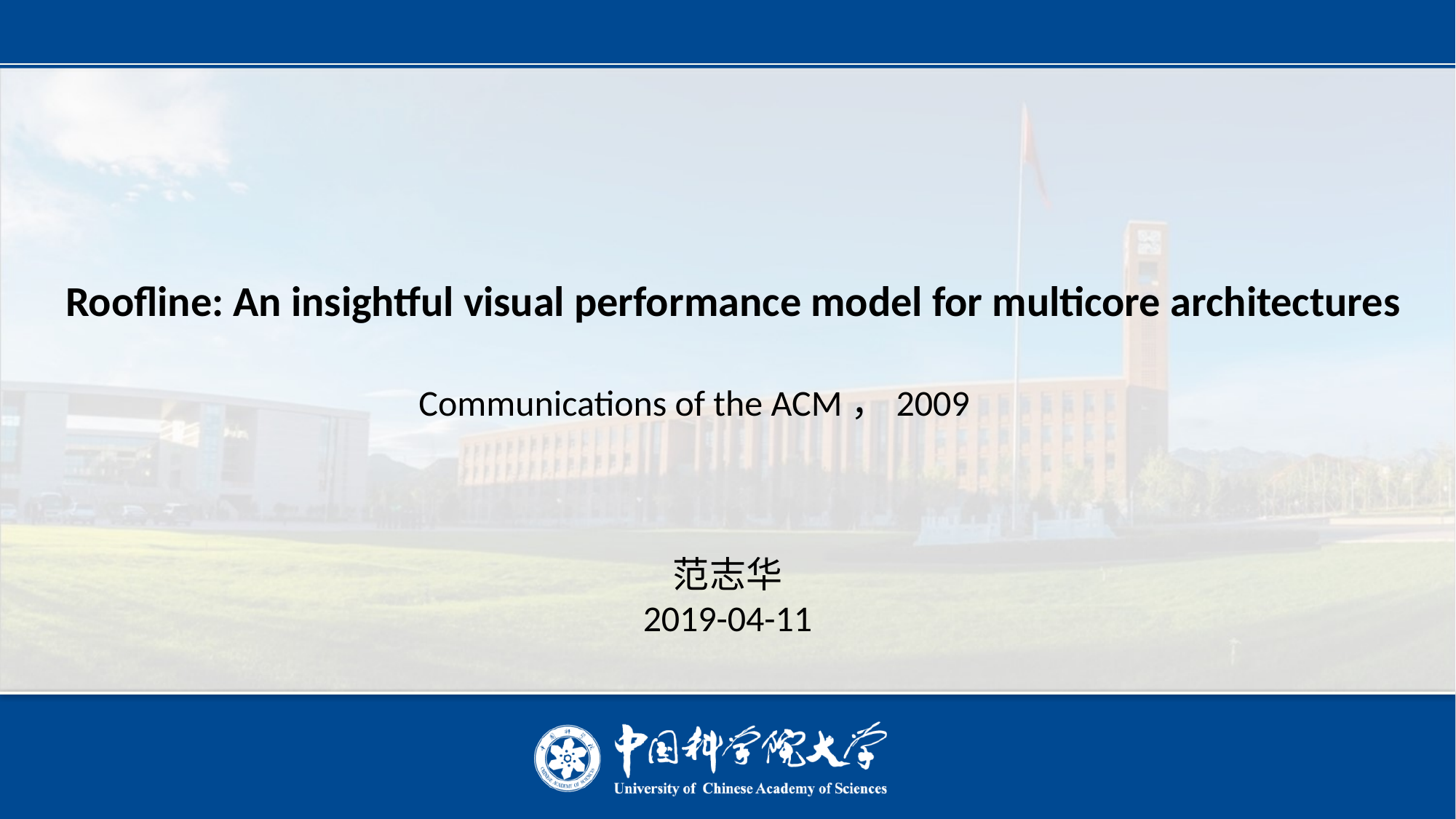

Roofline: An insightful visual performance model for multicore architectures
Communications of the ACM，2009
范志华
2019-04-11